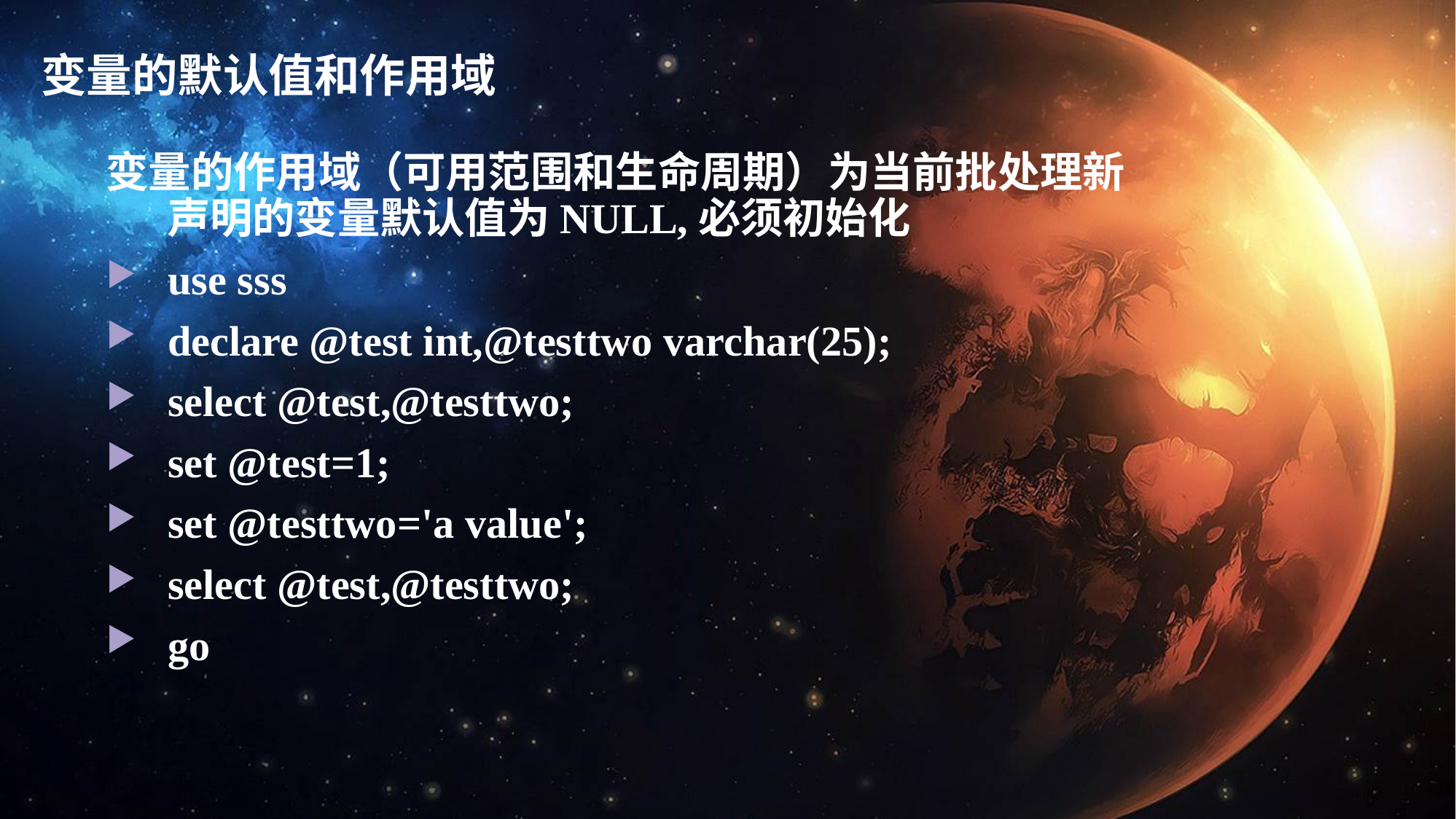

变量的默认值和作用域
变量的作用域（可用范围和生命周期）为当前批处理新声明的变量默认值为NULL,必须初始化
use sss
declare @test int,@testtwo varchar(25);
select @test,@testtwo;
set @test=1;
set @testtwo='a value';
select @test,@testtwo;
go